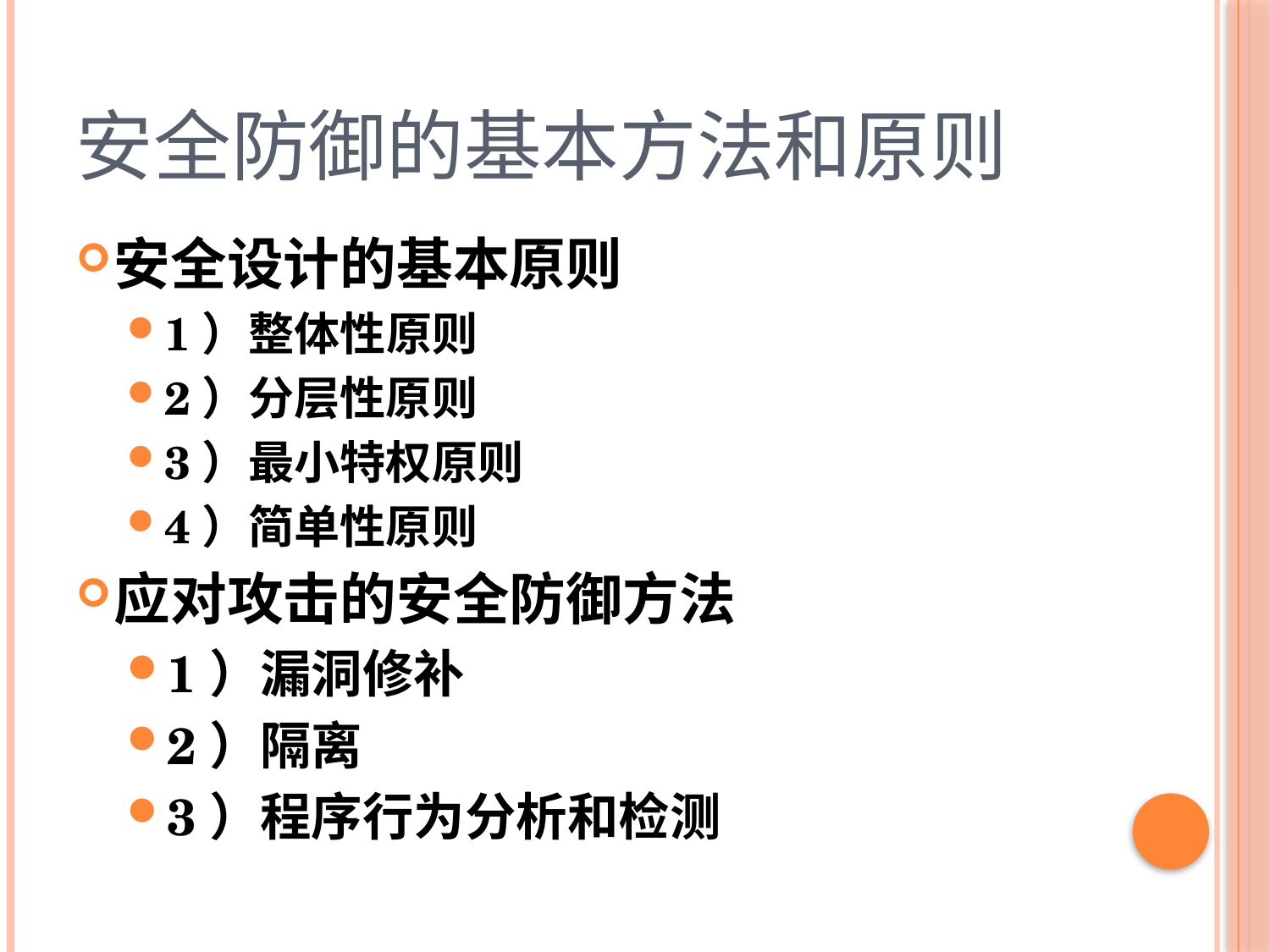

# 安全防御的基本方法和原则
安全设计的基本原则
1）整体性原则
2）分层性原则
3）最小特权原则
4）简单性原则
应对攻击的安全防御方法
1）漏洞修补
2）隔离
3）程序行为分析和检测